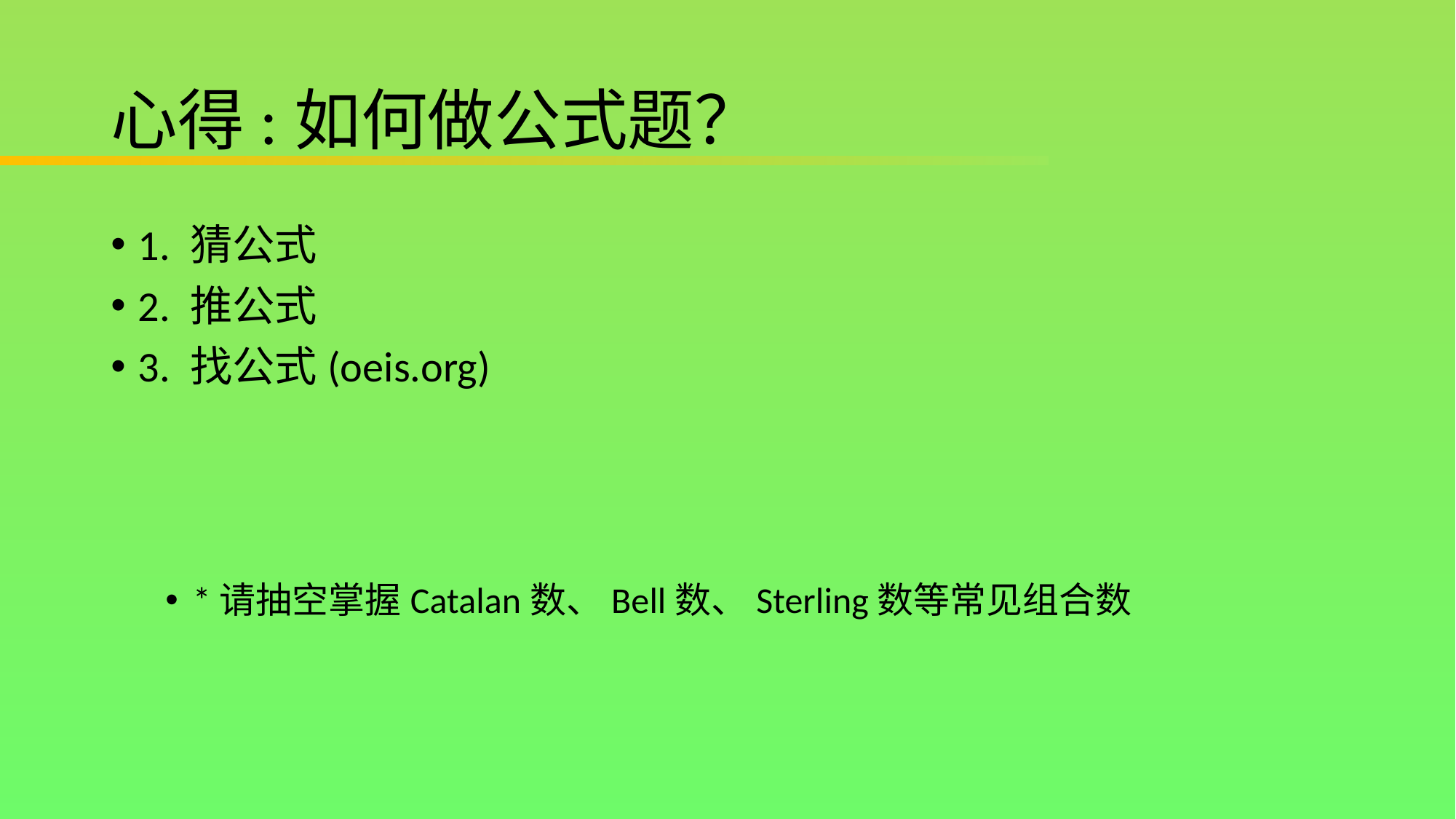

# 心得:如何做公式题？
1. 猜公式
2. 推公式
3. 找公式(oeis.org)

*请抽空掌握Catalan数、Bell数、Sterling数等常见组合数